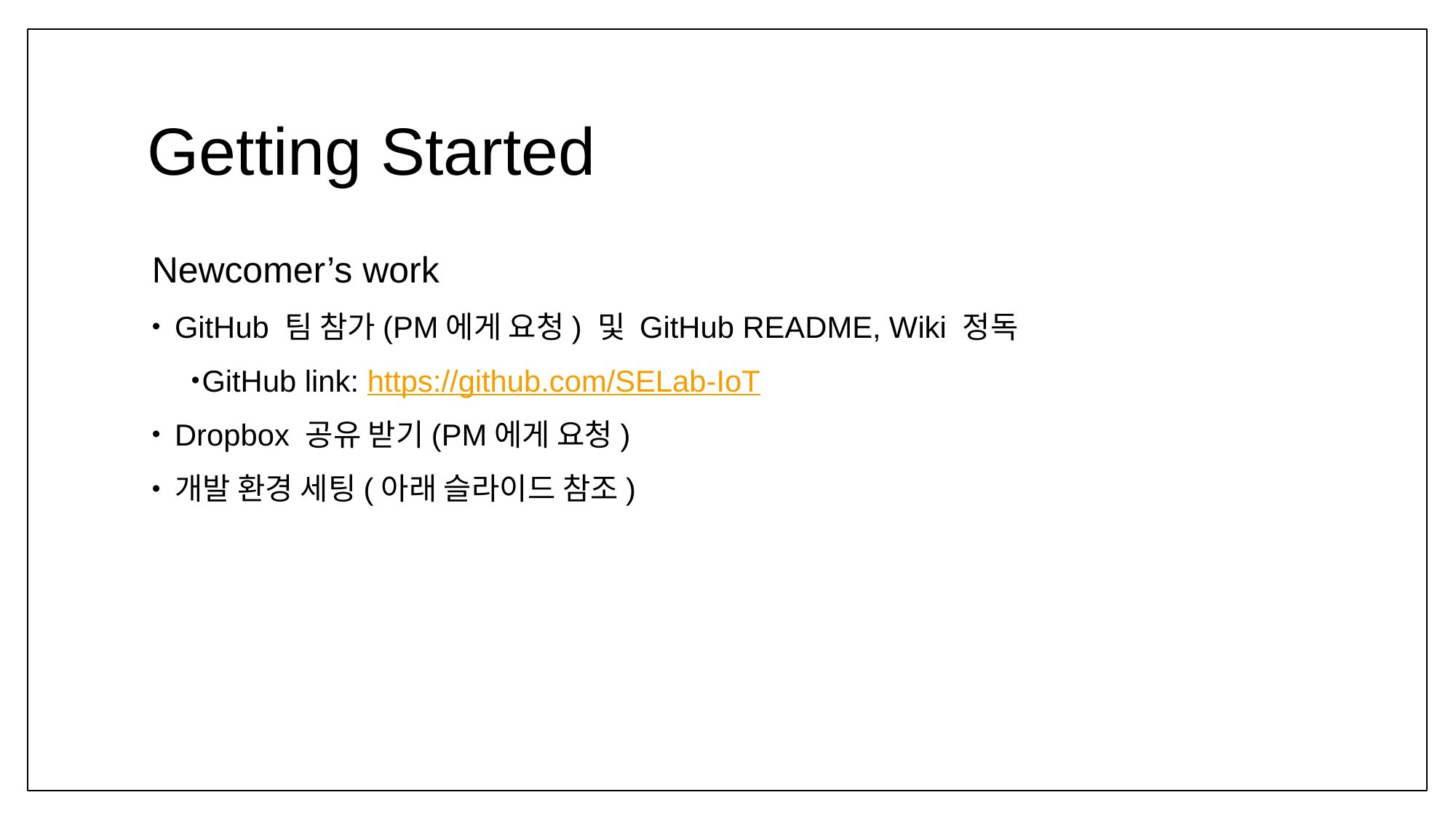

# Getting Started
Newcomer’s work
GitHub 팀 참가(PM에게 요청) 및 GitHub README, Wiki 정독
GitHub link: https://github.com/SELab-IoT
Dropbox 공유 받기(PM에게 요청)
개발 환경 세팅(아래 슬라이드 참조)